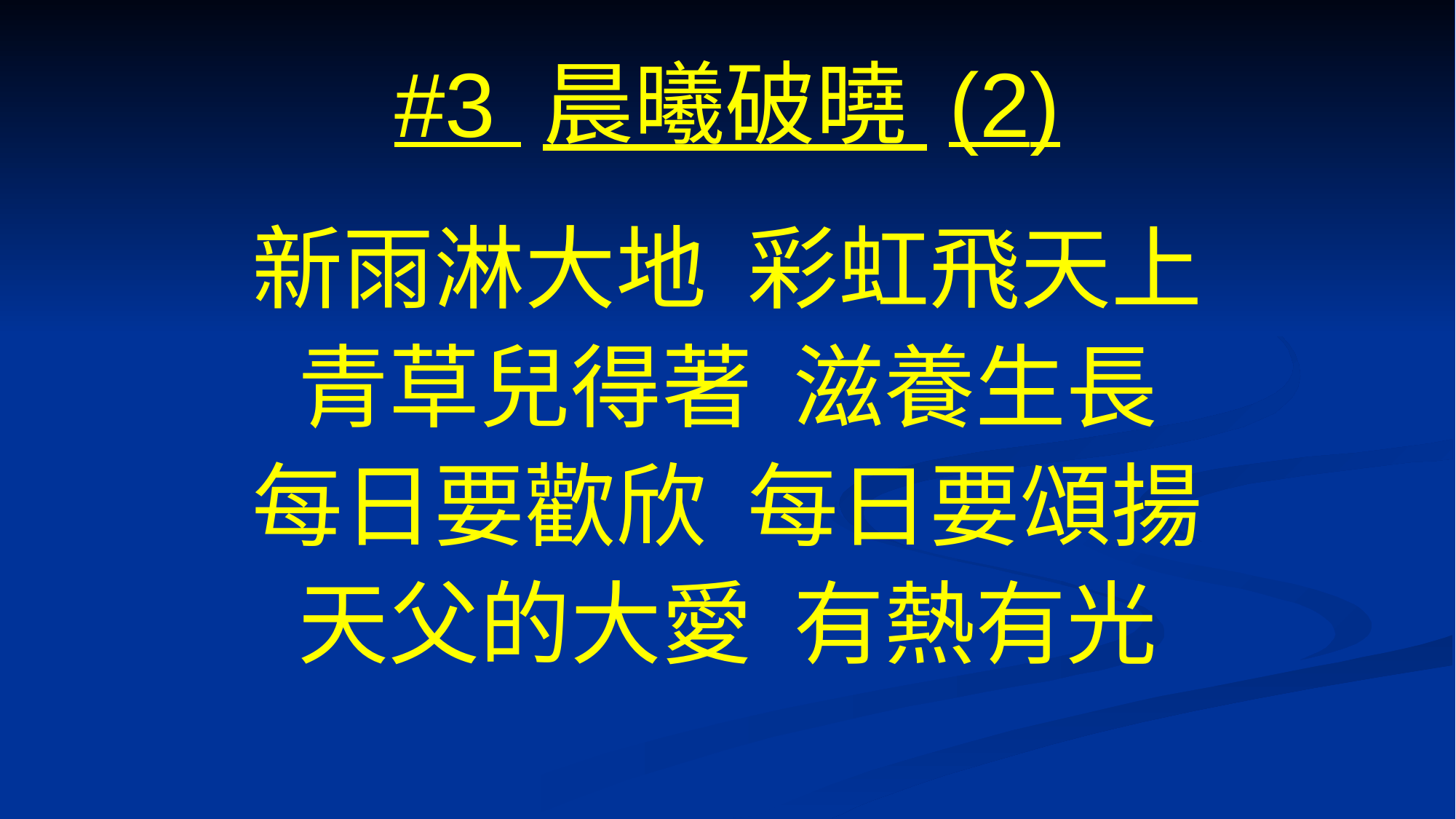

# #3 晨曦破曉 (2)
新雨淋大地  彩虹飛天上
青草兒得著  滋養生長
每日要歡欣  每日要頌揚
天父的大愛  有熱有光